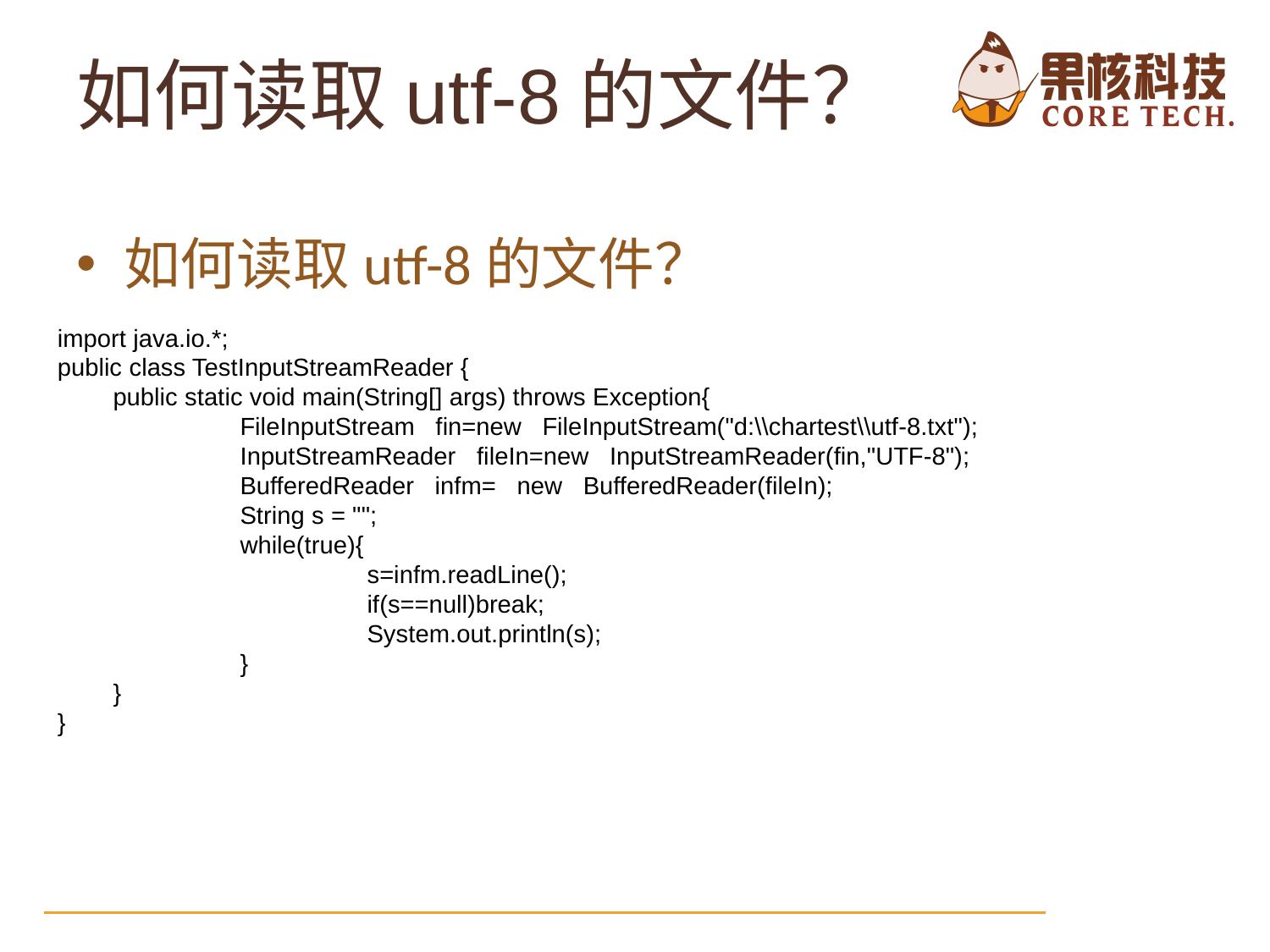

# 如何读取utf-8的文件？
如何读取utf-8的文件？
import java.io.*;
public class TestInputStreamReader {
	public static void main(String[] args) throws Exception{
		FileInputStream   fin=new   FileInputStream("d:\\chartest\\utf-8.txt");
		InputStreamReader   fileIn=new   InputStreamReader(fin,"UTF-8");
		BufferedReader   infm=   new   BufferedReader(fileIn);
		String s = "";
		while(true){
			s=infm.readLine();
			if(s==null)break;
			System.out.println(s);
		}
	}
}